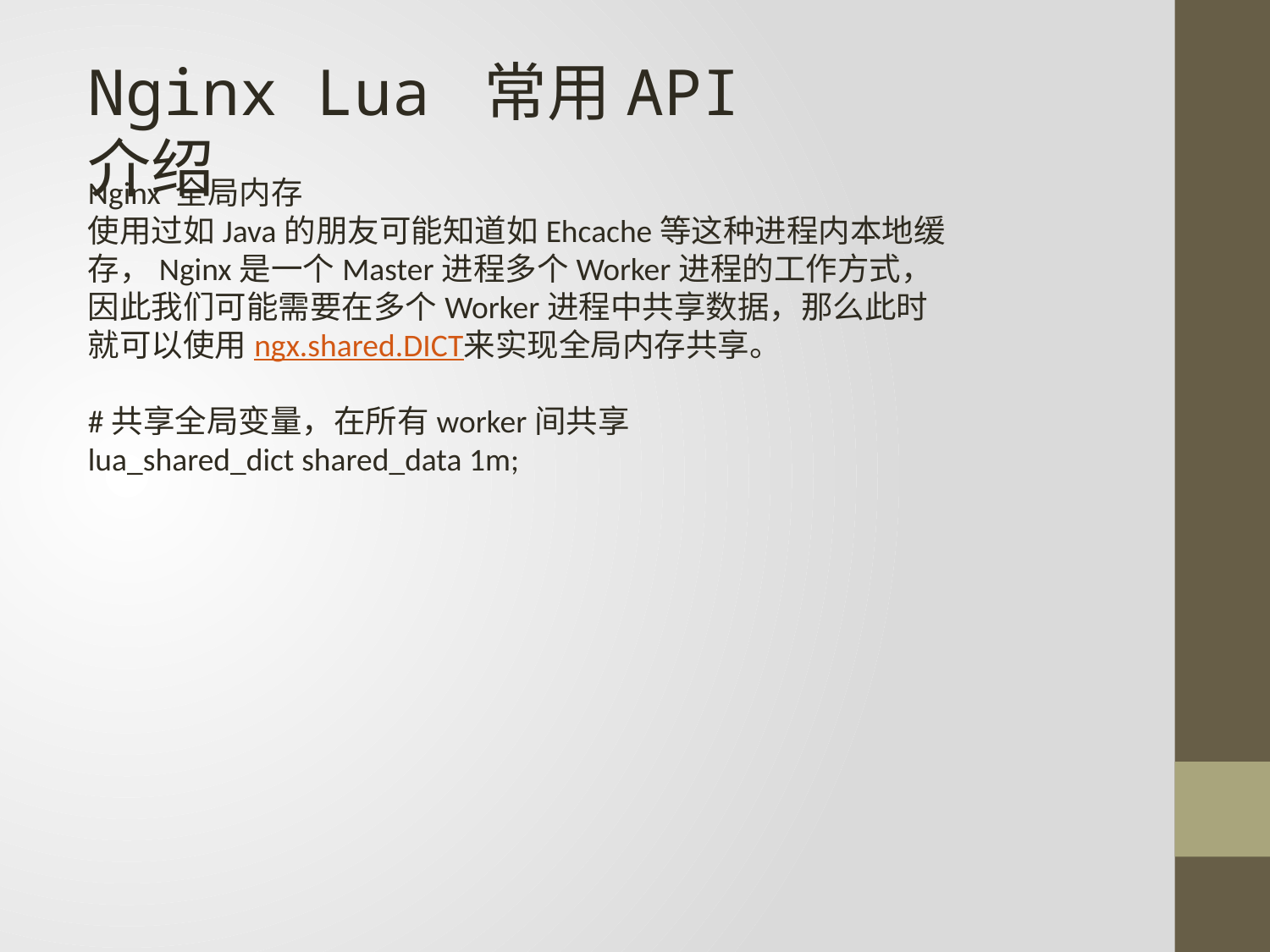

Nginx Lua 常用API介绍
Nginx 全局内存
使用过如Java的朋友可能知道如Ehcache等这种进程内本地缓存，Nginx是一个Master进程多个Worker进程的工作方式，因此我们可能需要在多个Worker进程中共享数据，那么此时就可以使用ngx.shared.DICT来实现全局内存共享。

#共享全局变量，在所有worker间共享
lua_shared_dict shared_data 1m;